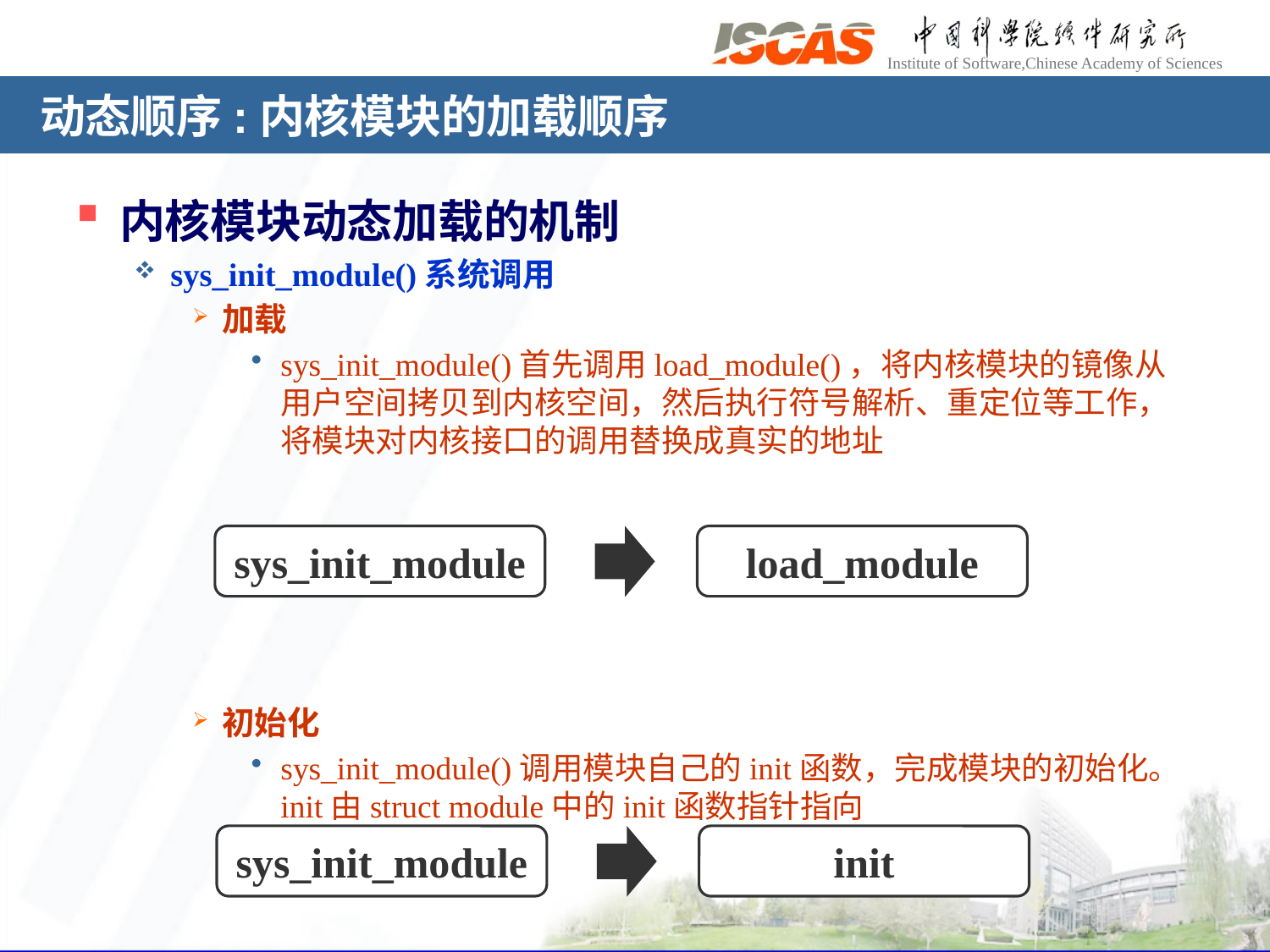

# 动态顺序:内核模块的加载顺序
内核模块动态加载的机制
sys_init_module()系统调用
加载
sys_init_module()首先调用load_module()，将内核模块的镜像从用户空间拷贝到内核空间，然后执行符号解析、重定位等工作，将模块对内核接口的调用替换成真实的地址

初始化
sys_init_module()调用模块自己的init函数，完成模块的初始化。 init由struct module中的init函数指针指向
sys_init_module

load_module
sys_init_module

init